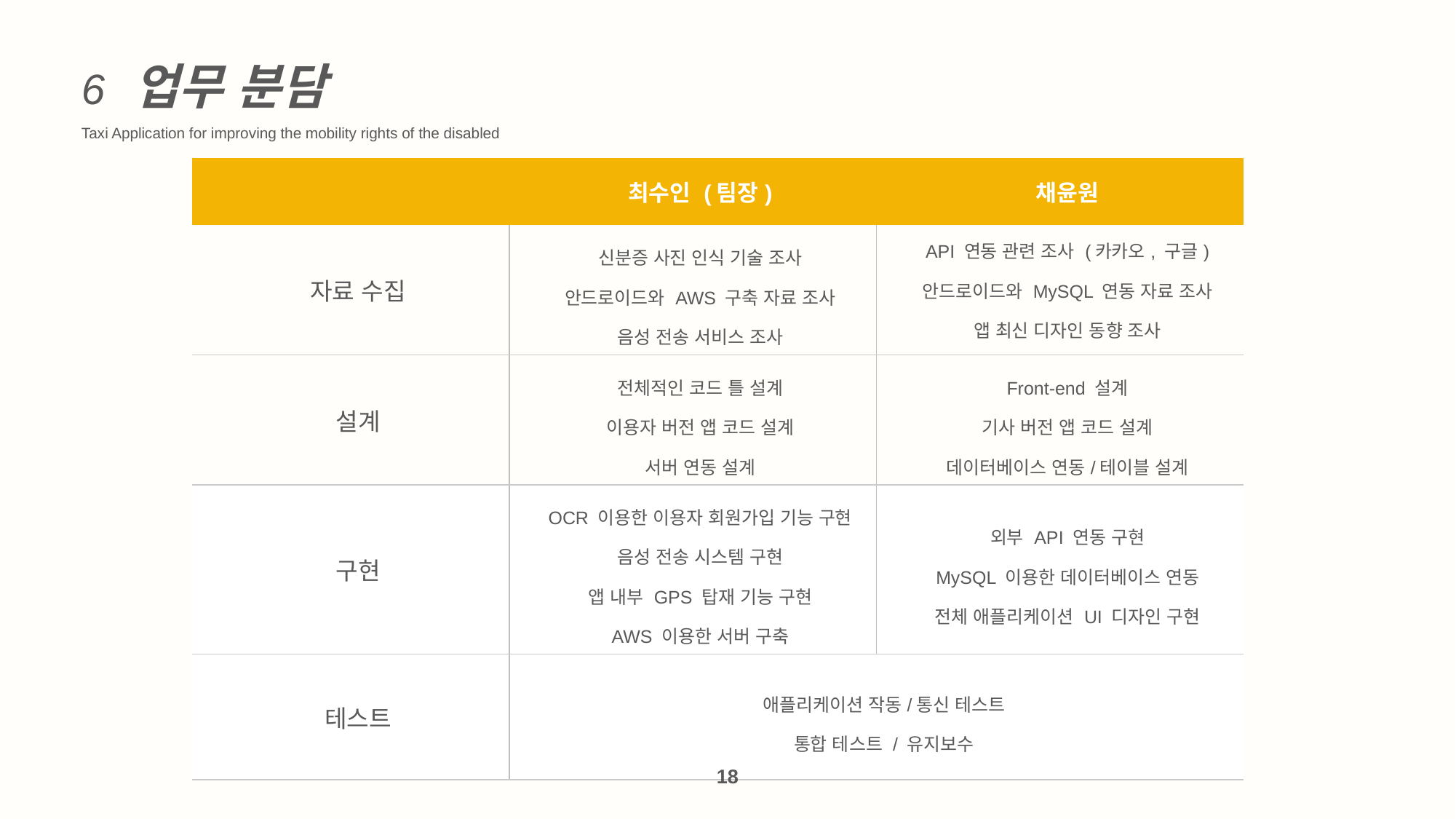

6  업무 분담
Taxi Application for improving the mobility rights of the disabled
|  | 최수인 (팀장) | 채윤원 |
| --- | --- | --- |
| 자료 수집 | 신분증 사진 인식 기술 조사 안드로이드와 AWS 구축 자료 조사 음성 전송 서비스 조사 | API 연동 관련 조사 (카카오, 구글) 안드로이드와 MySQL 연동 자료 조사 앱 최신 디자인 동향 조사 |
| 설계 | 전체적인 코드 틀 설계 이용자 버전 앱 코드 설계 서버 연동 설계 | Front-end 설계 기사 버전 앱 코드 설계 데이터베이스 연동/테이블 설계 |
| 구현 | OCR 이용한 이용자 회원가입 기능 구현 음성 전송 시스템 구현 앱 내부 GPS 탑재 기능 구현 AWS 이용한 서버 구축 | 외부 API 연동 구현 MySQL 이용한 데이터베이스 연동 전체 애플리케이션 UI 디자인 구현 |
| 테스트 | 애플리케이션 작동/통신 테스트 통합 테스트 / 유지보수 |  |
18